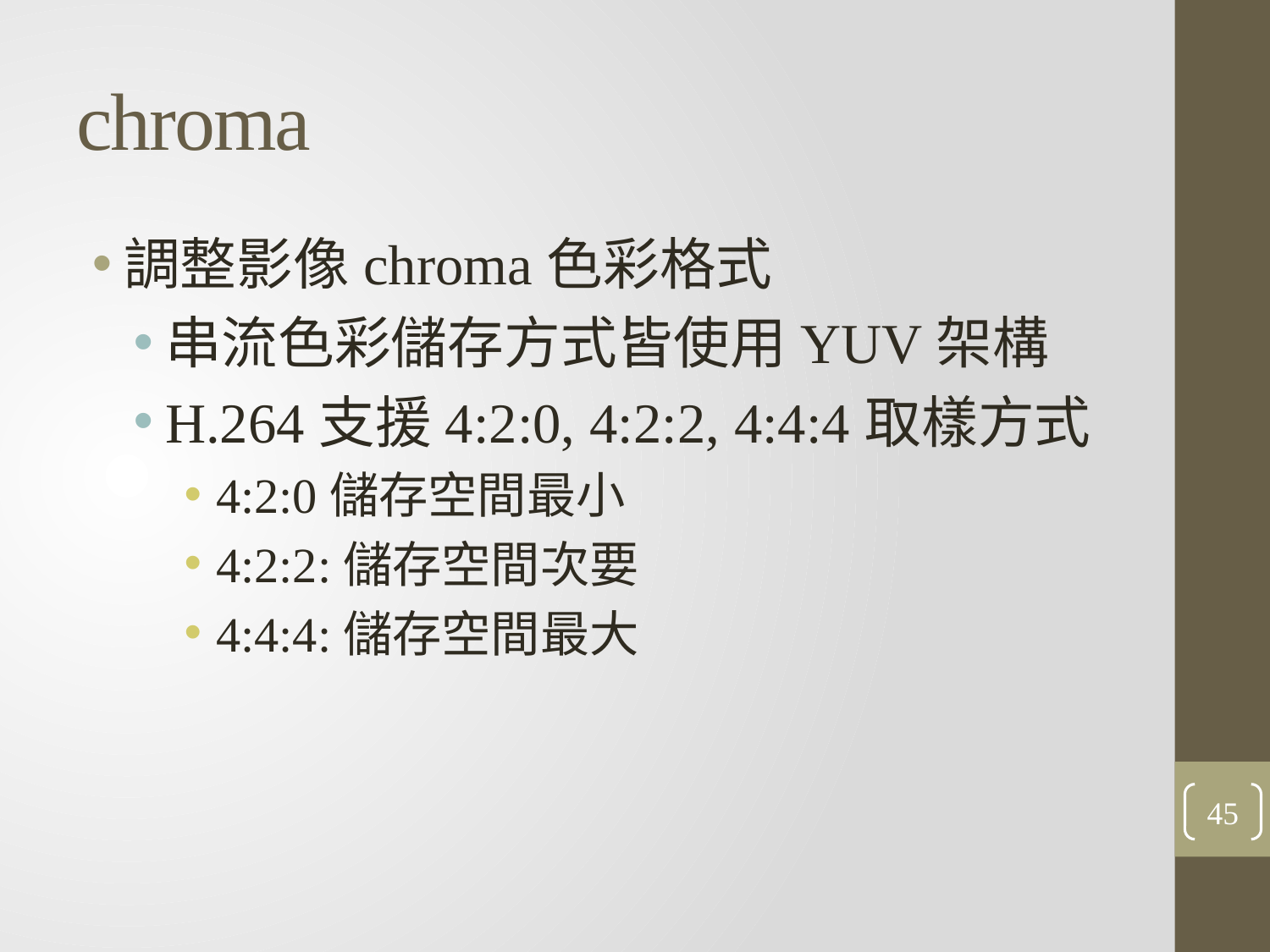

# chroma
調整影像chroma色彩格式
串流色彩儲存方式皆使用YUV架構
H.264支援4:2:0, 4:2:2, 4:4:4取樣方式
4:2:0儲存空間最小
4:2:2:儲存空間次要
4:4:4:儲存空間最大
45